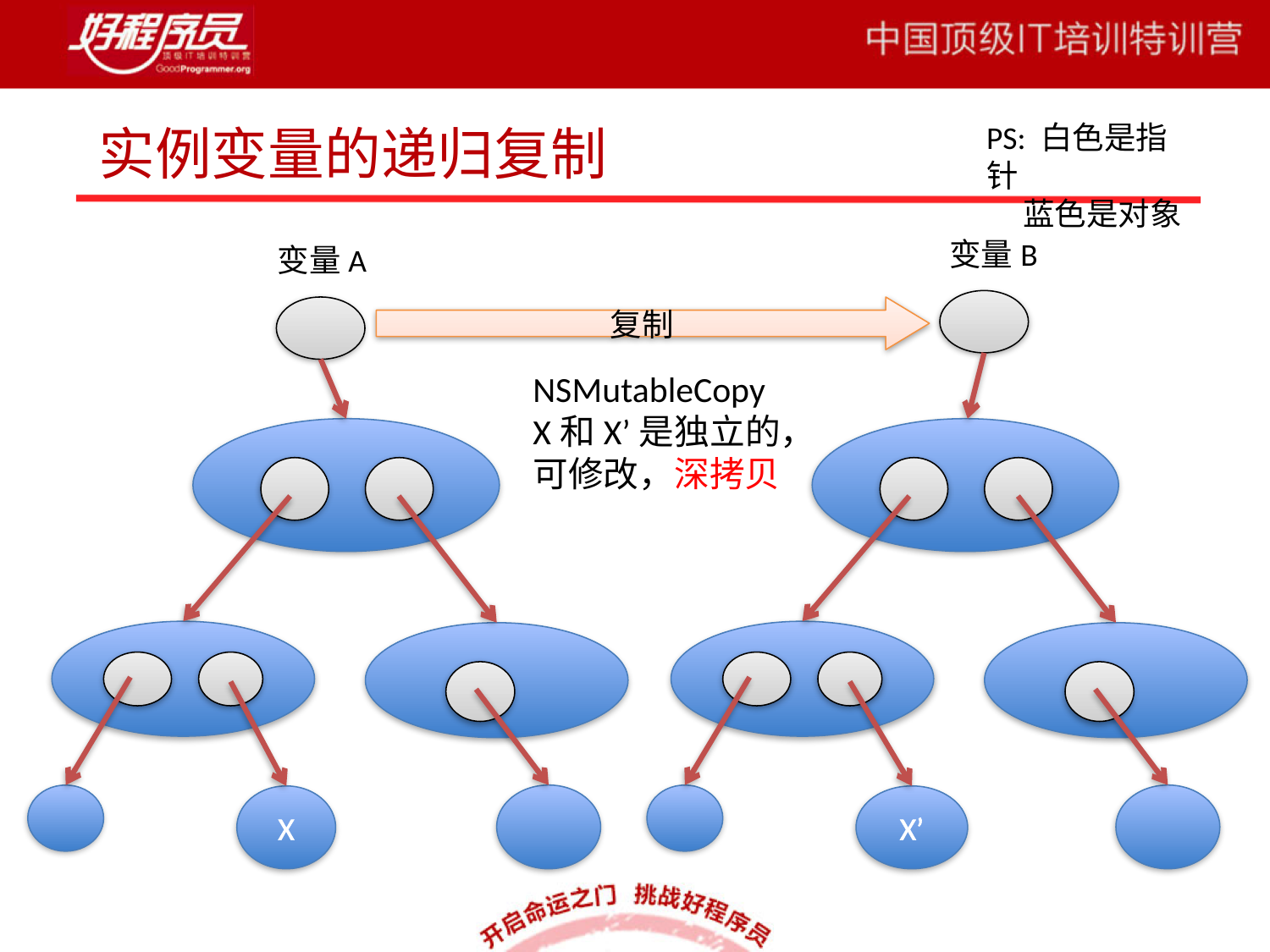

实例变量的递归复制
PS: 白色是指针
    蓝色是对象
变量B
变量A

复制
NSMutableCopy
X和X’是独立的，可修改，深拷贝

X
X’